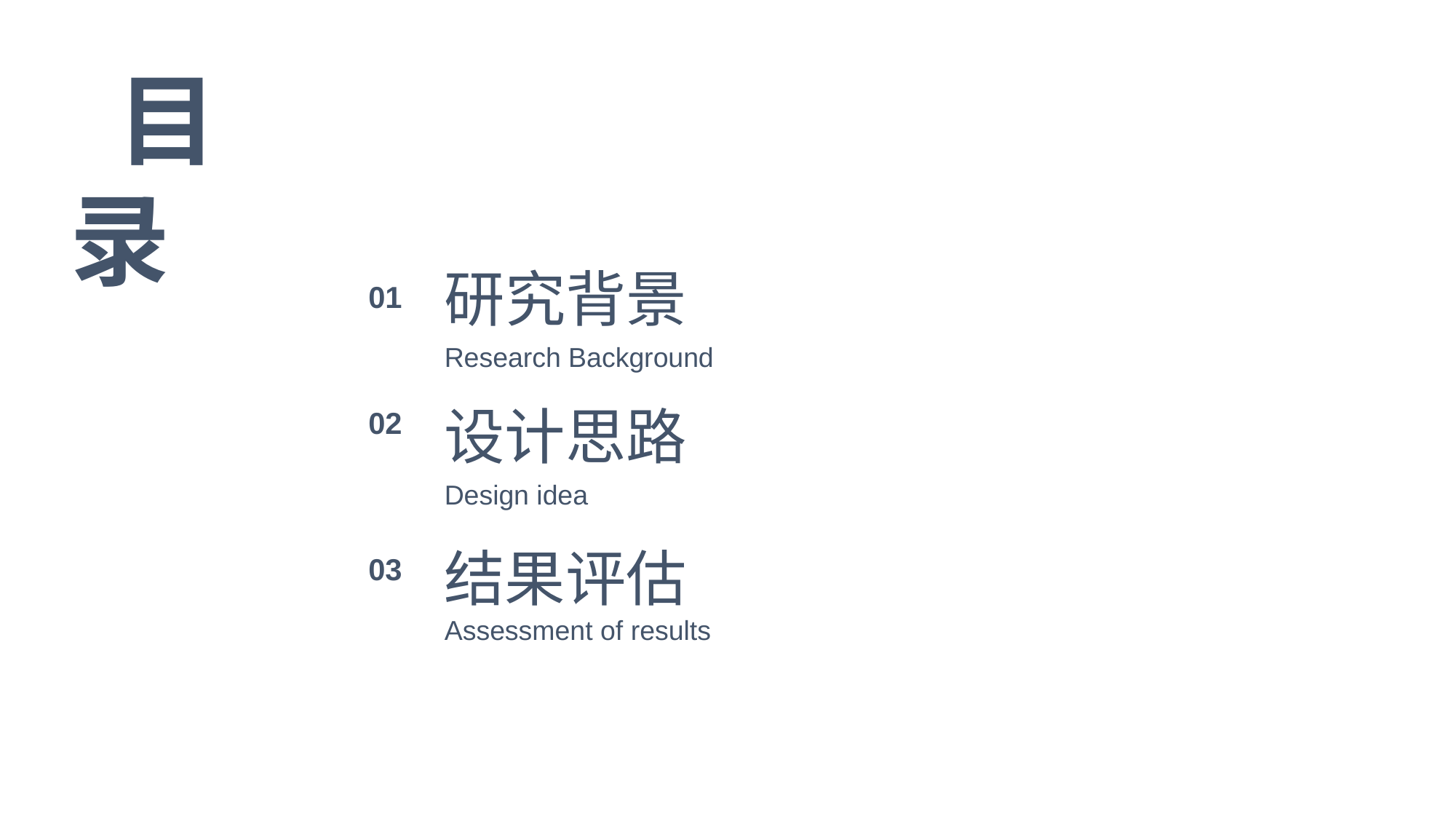

目录
研究背景
Research Background
01
02
设计思路
Design idea
结果评估
Assessment of results
03